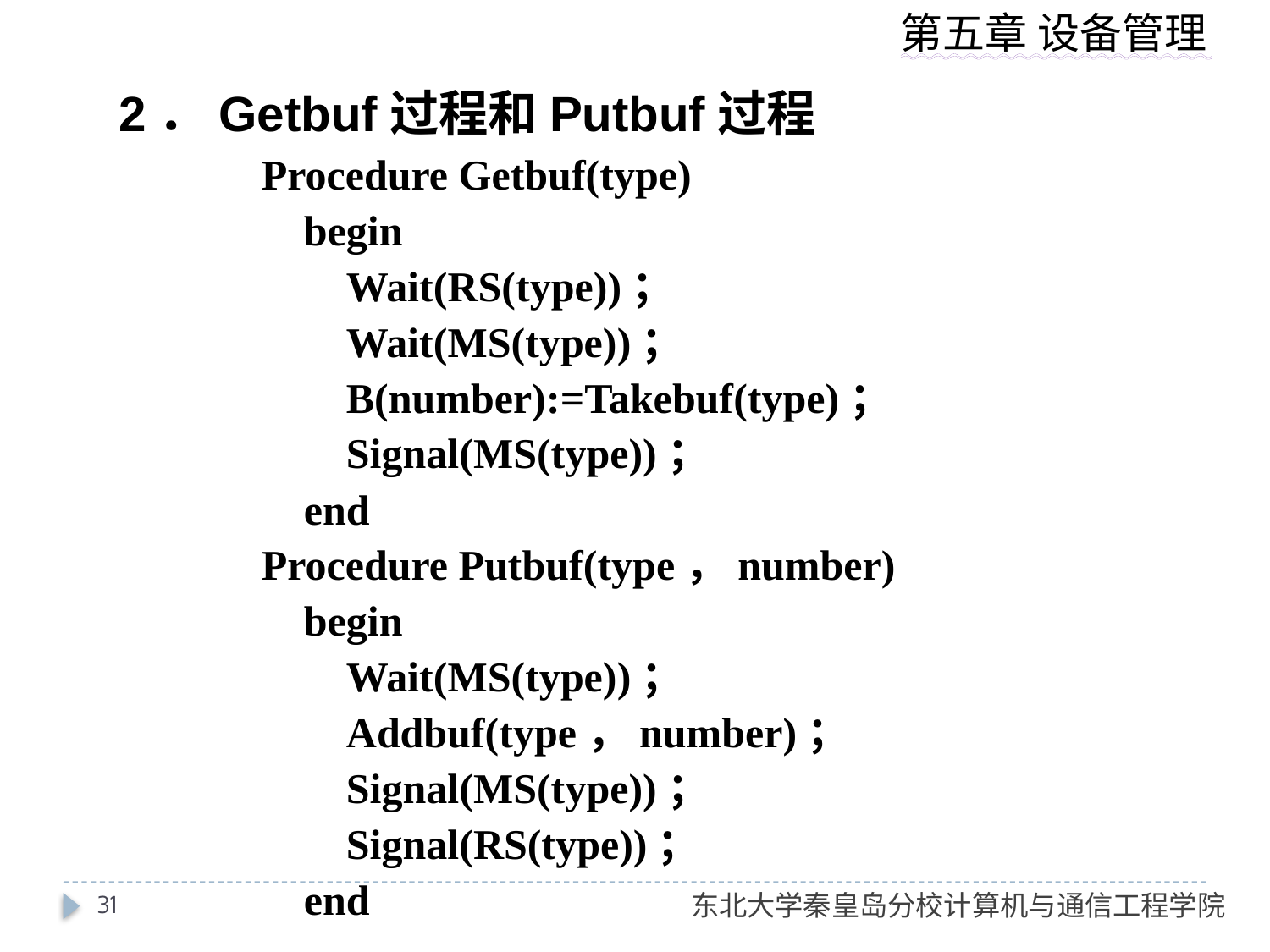

2．Getbuf过程和Putbuf过程
　　Procedure Getbuf(type)
　　　begin
　　　　Wait(RS(type))；
　　　　Wait(MS(type))；
　　　　B(number):=Takebuf(type)；
　　　　Signal(MS(type))；
　　　end
　　Procedure Putbuf(type，number)
　　　begin
　　　　Wait(MS(type))；
　　　　Addbuf(type，number)；
　　　　Signal(MS(type))；
　　　　Signal(RS(type))；
　　　end
31